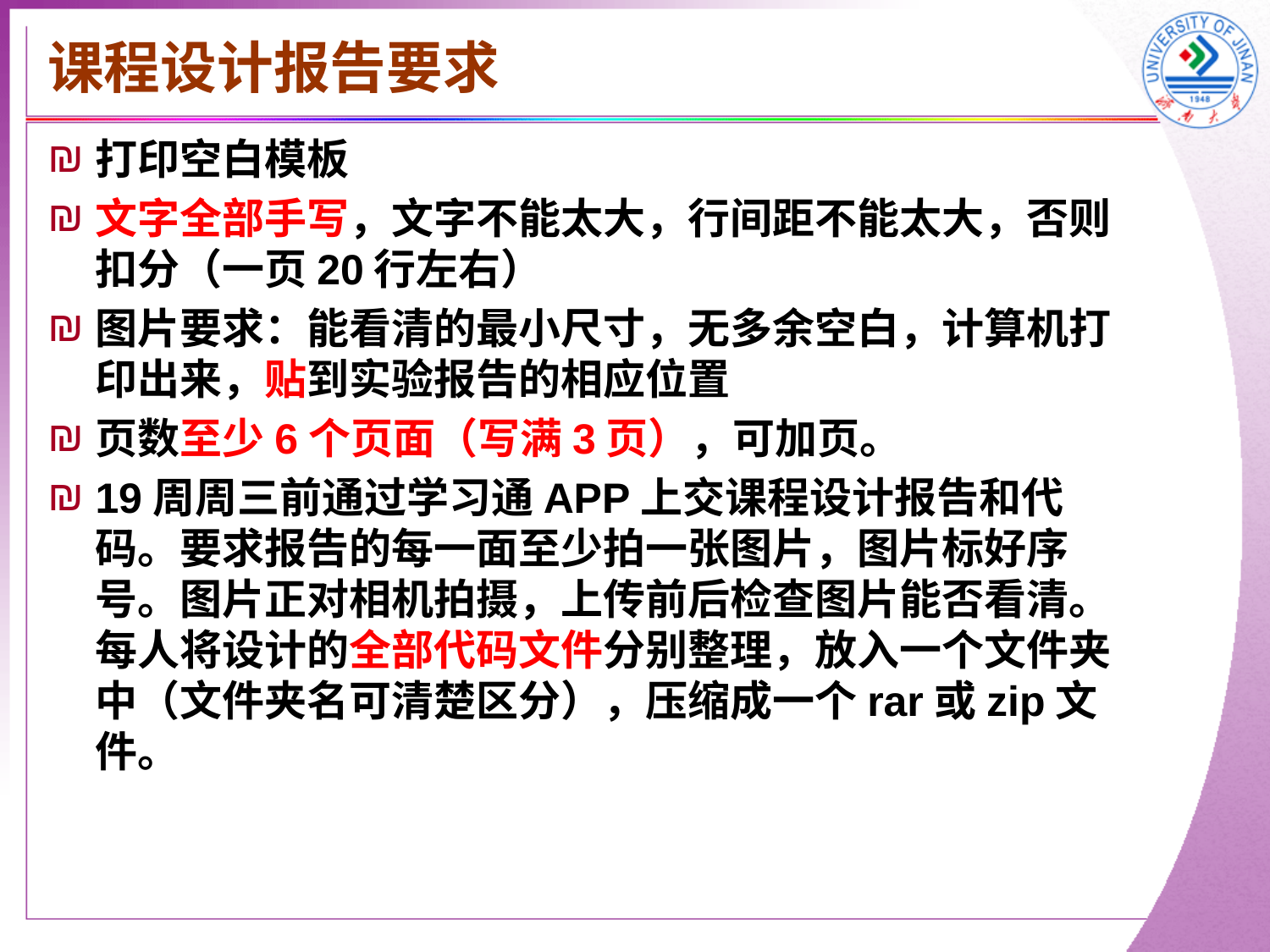

# 课程设计报告要求
打印空白模板
文字全部手写，文字不能太大，行间距不能太大，否则扣分（一页20行左右）
图片要求：能看清的最小尺寸，无多余空白，计算机打印出来，贴到实验报告的相应位置
页数至少6个页面（写满3页），可加页。
19周周三前通过学习通APP上交课程设计报告和代码。要求报告的每一面至少拍一张图片，图片标好序号。图片正对相机拍摄，上传前后检查图片能否看清。每人将设计的全部代码文件分别整理，放入一个文件夹中（文件夹名可清楚区分），压缩成一个rar或zip文件。
4